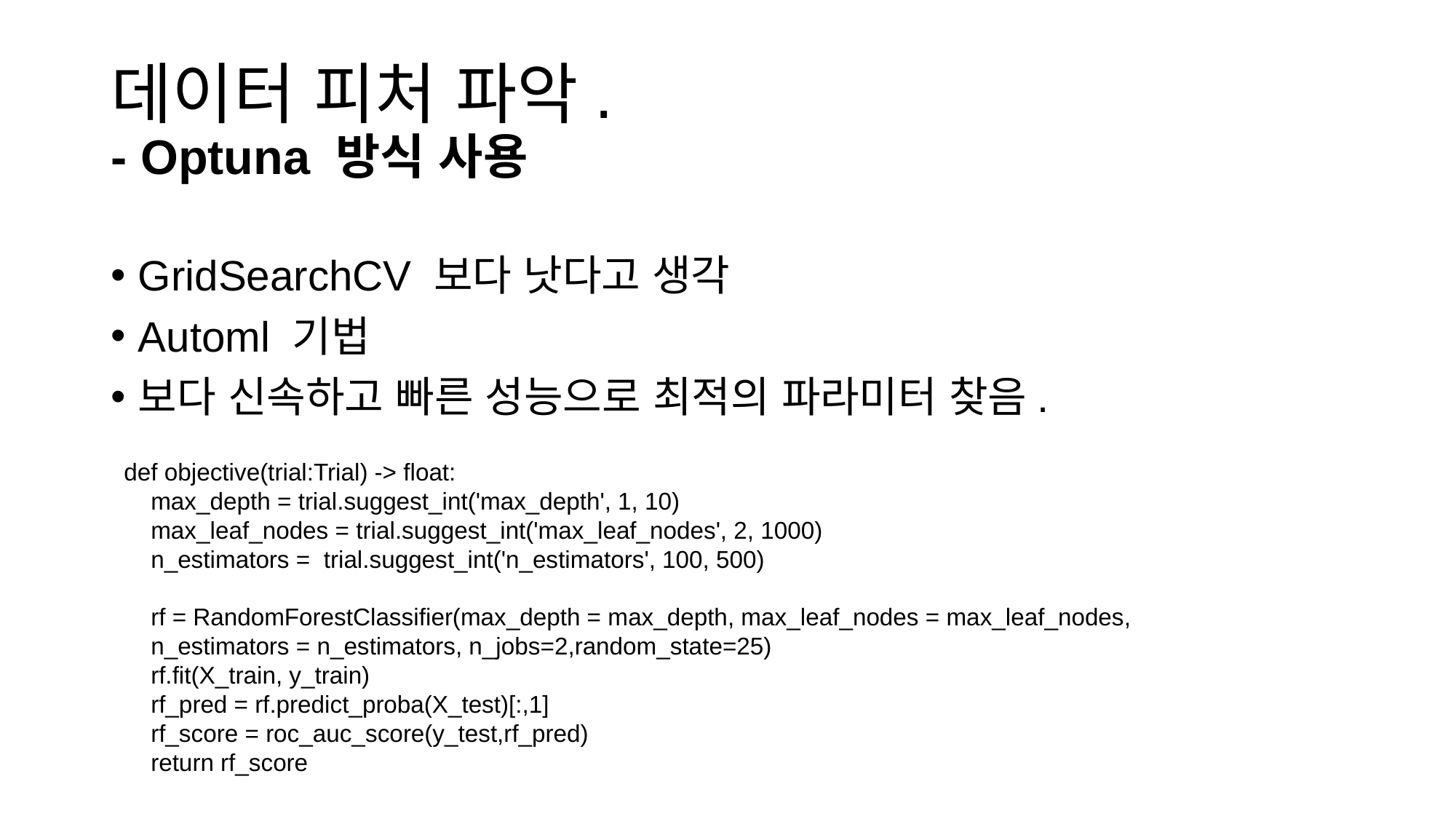

# 데이터 피처 파악. - Optuna 방식 사용
GridSearchCV 보다 낫다고 생각
Automl 기법
보다 신속하고 빠른 성능으로 최적의 파라미터 찾음.
def objective(trial:Trial) -> float:
    max_depth = trial.suggest_int('max_depth', 1, 10)
    max_leaf_nodes = trial.suggest_int('max_leaf_nodes', 2, 1000)
    n_estimators =  trial.suggest_int('n_estimators', 100, 500)

    rf = RandomForestClassifier(max_depth = max_depth, max_leaf_nodes = max_leaf_nodes,
    n_estimators = n_estimators, n_jobs=2,random_state=25)
    rf.fit(X_train, y_train)
    rf_pred = rf.predict_proba(X_test)[:,1]
    rf_score = roc_auc_score(y_test,rf_pred)
    return rf_score